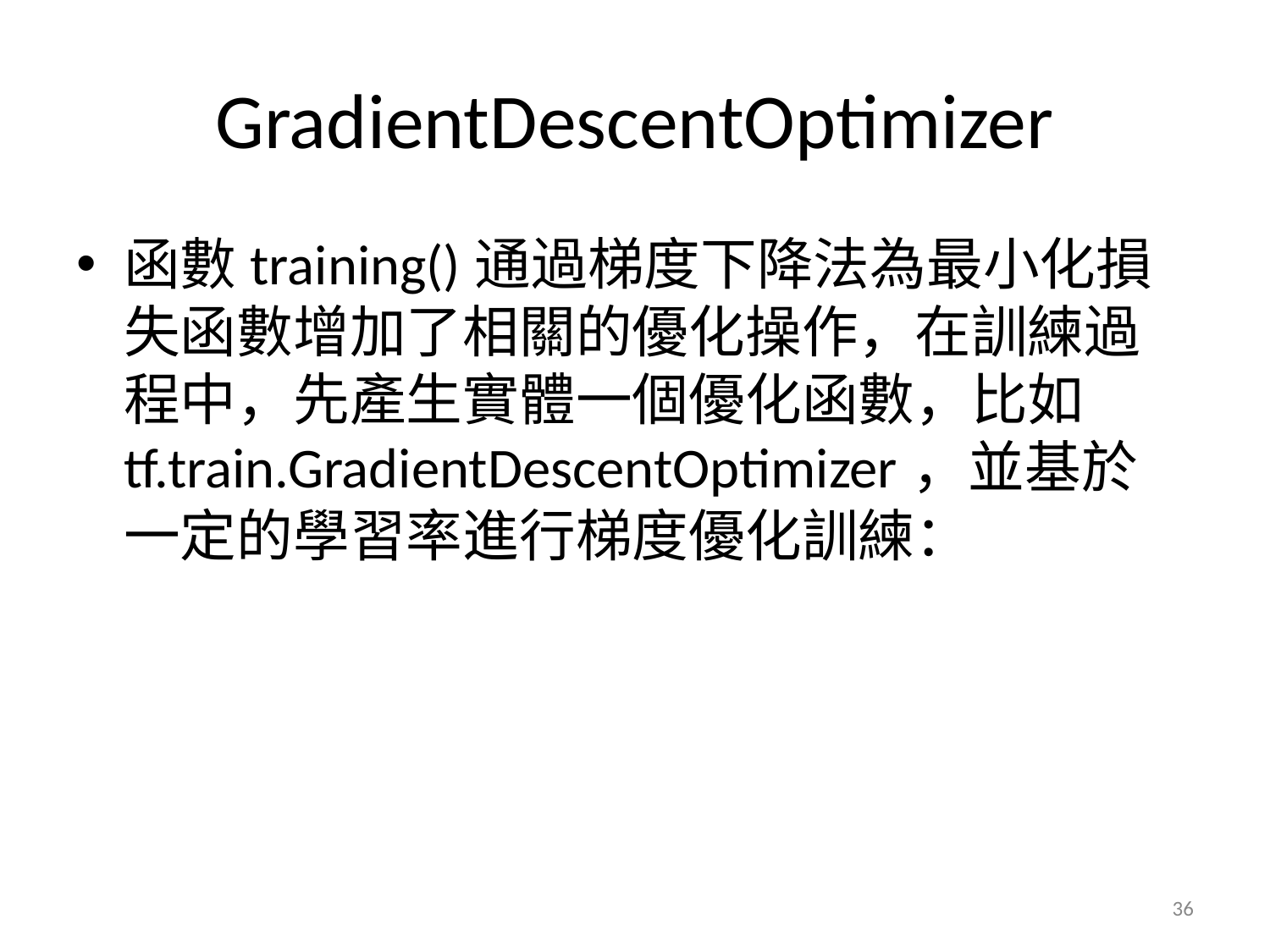

# GradientDescentOptimizer
函數training()通過梯度下降法為最小化損失函數增加了相關的優化操作，在訓練過程中，先產生實體一個優化函數，比如 tf.train.GradientDescentOptimizer，並基於一定的學習率進行梯度優化訓練：
36